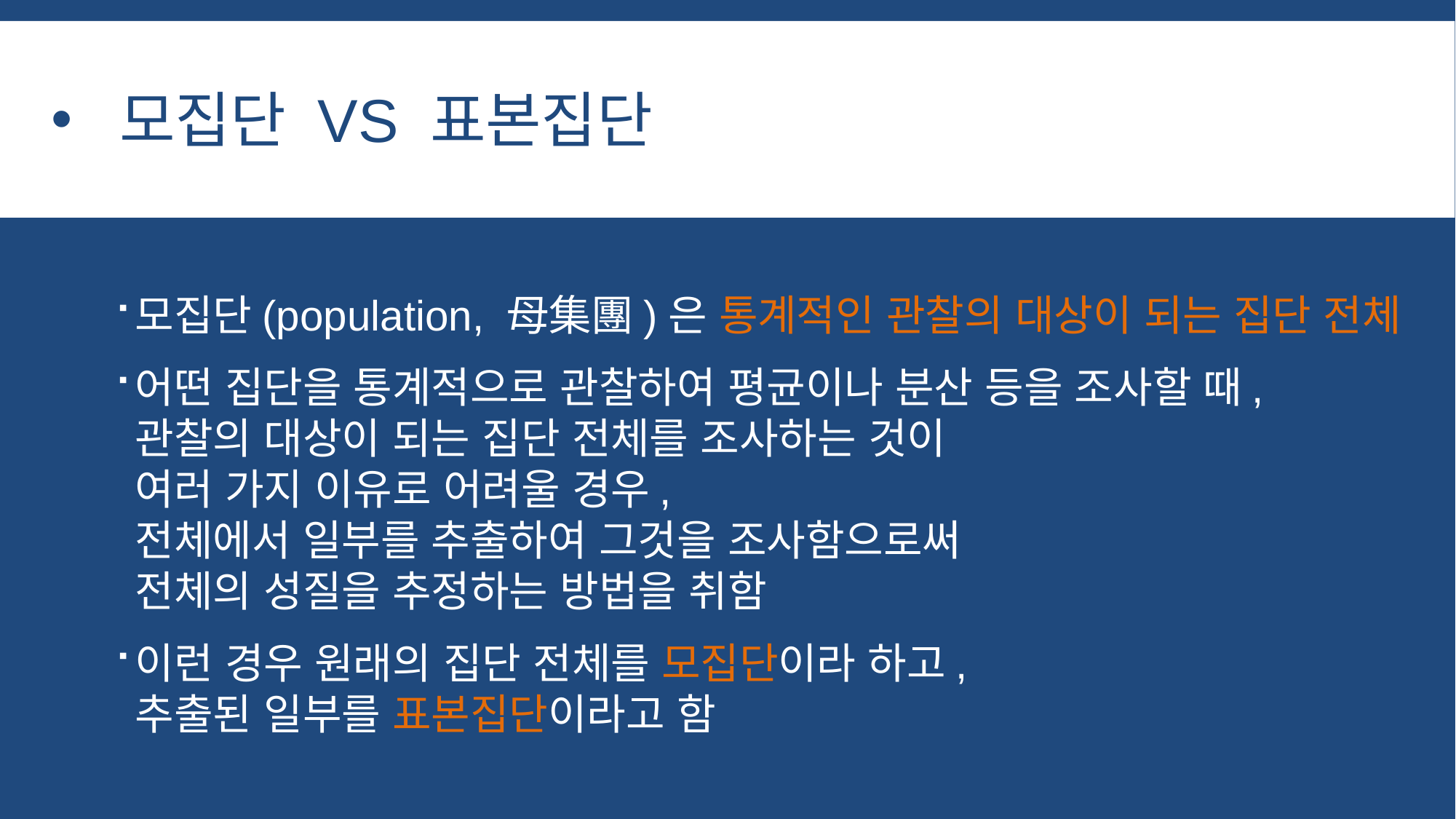

# 모집단 vs 표본집단
모집단(population, 母集團)은 통계적인 관찰의 대상이 되는 집단 전체
어떤 집단을 통계적으로 관찰하여 평균이나 분산 등을 조사할 때,
관찰의 대상이 되는 집단 전체를 조사하는 것이
여러 가지 이유로 어려울 경우,
전체에서 일부를 추출하여 그것을 조사함으로써
전체의 성질을 추정하는 방법을 취함
이런 경우 원래의 집단 전체를 모집단이라 하고,
추출된 일부를 표본집단이라고 함